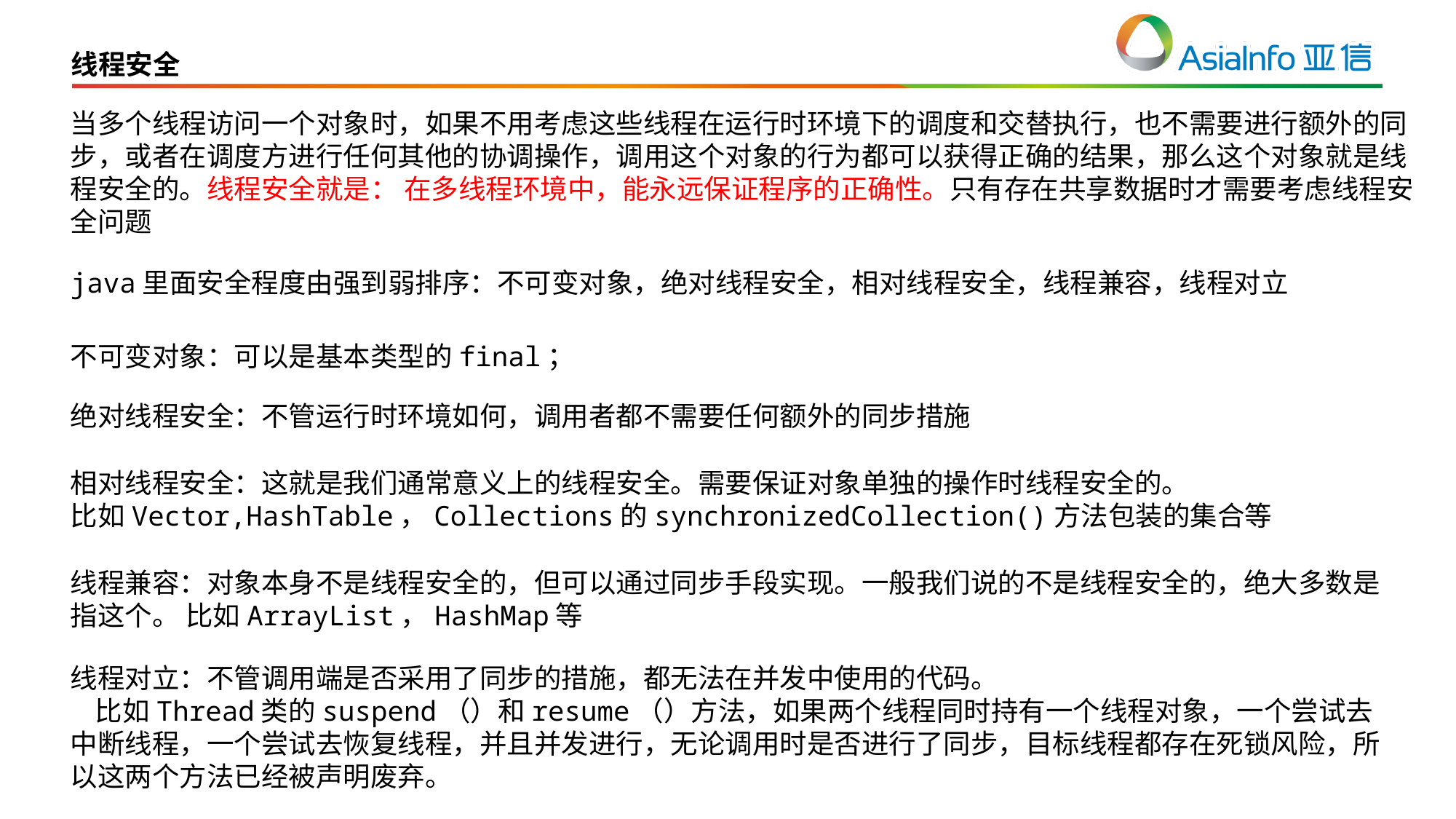

线程安全
当多个线程访问一个对象时，如果不用考虑这些线程在运行时环境下的调度和交替执行，也不需要进行额外的同步，或者在调度方进行任何其他的协调操作，调用这个对象的行为都可以获得正确的结果，那么这个对象就是线程安全的。线程安全就是： 在多线程环境中，能永远保证程序的正确性。只有存在共享数据时才需要考虑线程安全问题
java里面安全程度由强到弱排序：不可变对象，绝对线程安全，相对线程安全，线程兼容，线程对立
不可变对象：可以是基本类型的final；
绝对线程安全：不管运行时环境如何，调用者都不需要任何额外的同步措施
相对线程安全：这就是我们通常意义上的线程安全。需要保证对象单独的操作时线程安全的。 
比如Vector,HashTable，Collections的synchronizedCollection()方法包装的集合等
线程兼容：对象本身不是线程安全的，但可以通过同步手段实现。一般我们说的不是线程安全的，绝大多数是指这个。 比如ArrayList，HashMap等
线程对立：不管调用端是否采用了同步的措施，都无法在并发中使用的代码。 
    比如Thread类的suspend（）和resume（）方法，如果两个线程同时持有一个线程对象，一个尝试去中断线程，一个尝试去恢复线程，并且并发进行，无论调用时是否进行了同步，目标线程都存在死锁风险，所以这两个方法已经被声明废弃。